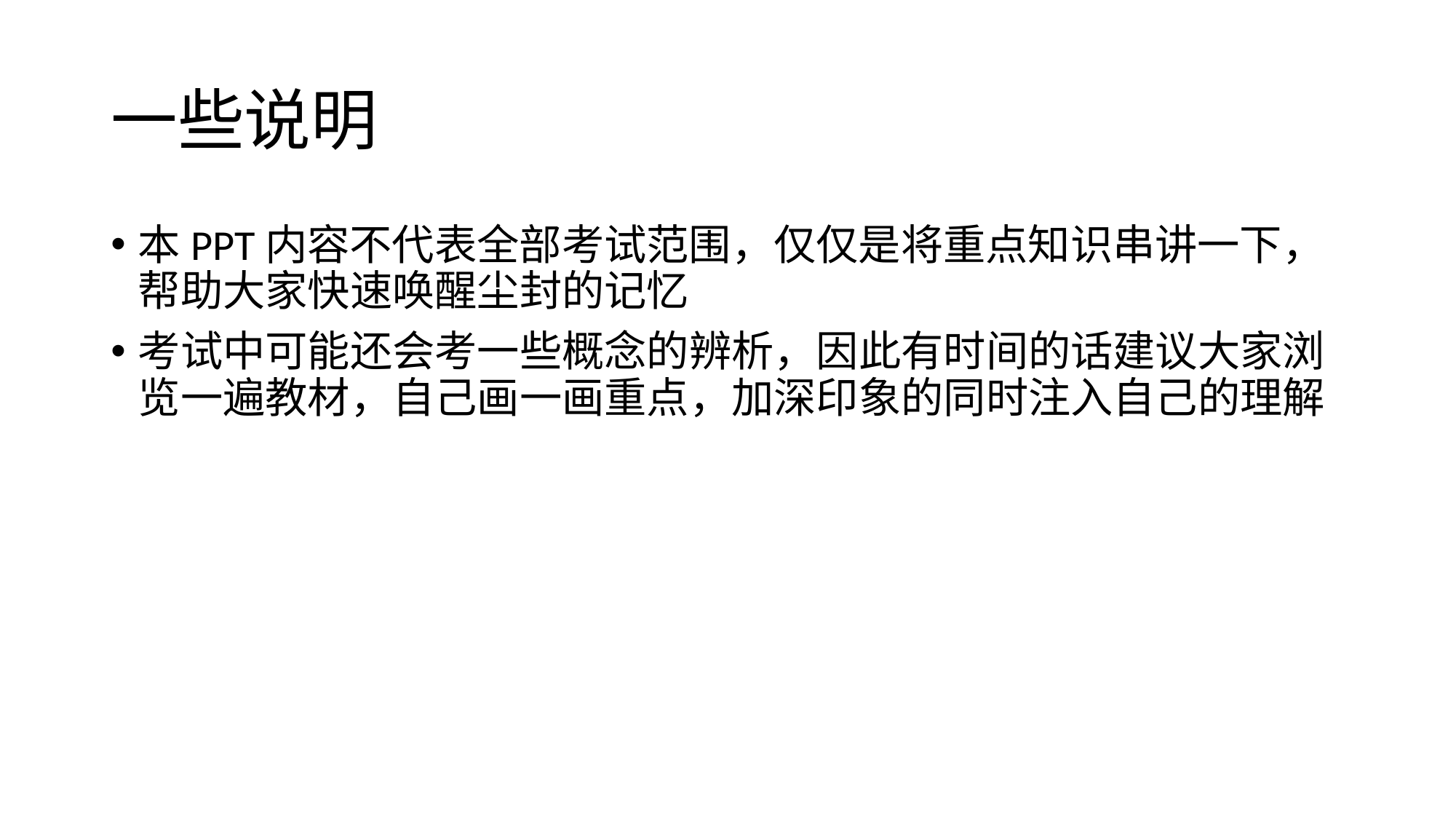

# 一些说明
本PPT内容不代表全部考试范围，仅仅是将重点知识串讲一下，帮助大家快速唤醒尘封的记忆
考试中可能还会考一些概念的辨析，因此有时间的话建议大家浏览一遍教材，自己画一画重点，加深印象的同时注入自己的理解